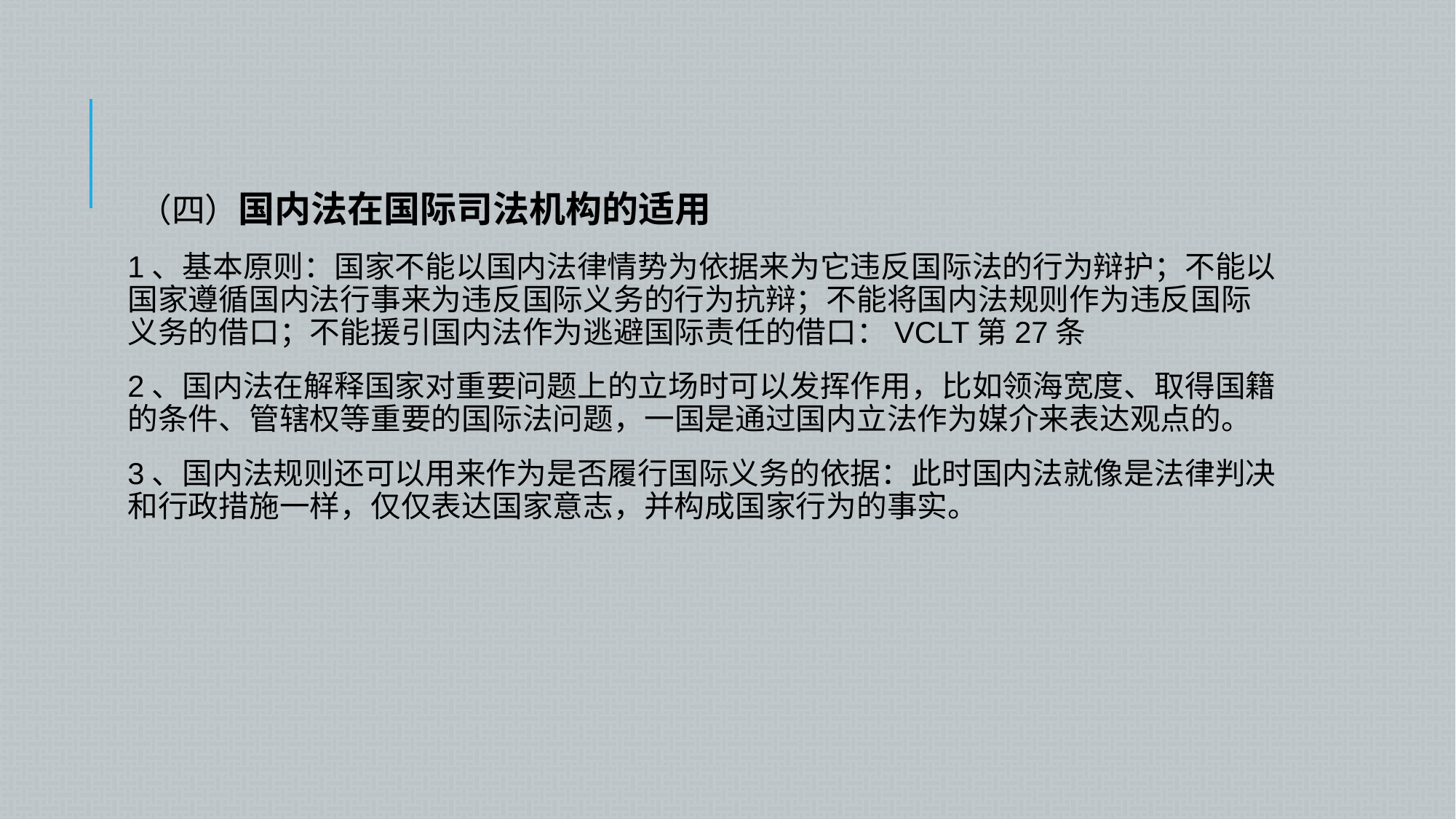

（四）国内法在国际司法机构的适用
1、基本原则：国家不能以国内法律情势为依据来为它违反国际法的行为辩护；不能以国家遵循国内法行事来为违反国际义务的行为抗辩；不能将国内法规则作为违反国际义务的借口；不能援引国内法作为逃避国际责任的借口：VCLT第27条
2、国内法在解释国家对重要问题上的立场时可以发挥作用，比如领海宽度、取得国籍的条件、管辖权等重要的国际法问题，一国是通过国内立法作为媒介来表达观点的。
3、国内法规则还可以用来作为是否履行国际义务的依据：此时国内法就像是法律判决和行政措施一样，仅仅表达国家意志，并构成国家行为的事实。